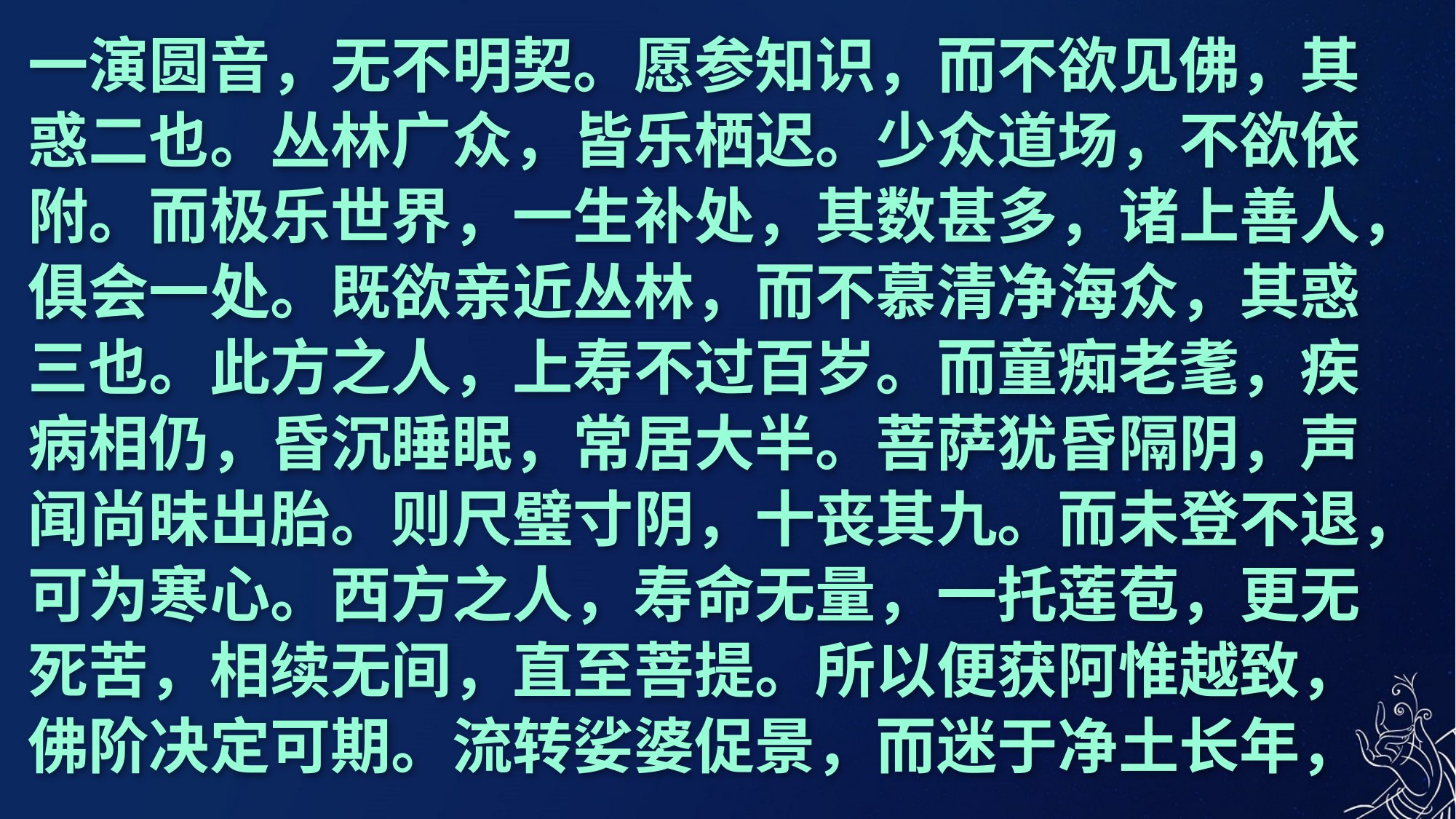

一演圆音，无不明契。愿参知识，而不欲见佛，其惑二也。丛林广众，皆乐栖迟。少众道场，不欲依附。而极乐世界，一生补处，其数甚多，诸上善人，俱会一处。既欲亲近丛林，而不慕清净海众，其惑三也。此方之人，上寿不过百岁。而童痴老耄，疾病相仍，昏沉睡眠，常居大半。菩萨犹昏隔阴，声闻尚昧出胎。则尺璧寸阴，十丧其九。而未登不退，可为寒心。西方之人，寿命无量，一托莲苞，更无死苦，相续无间，直至菩提。所以便获阿惟越致，佛阶决定可期。流转娑婆促景，而迷于净土长年，